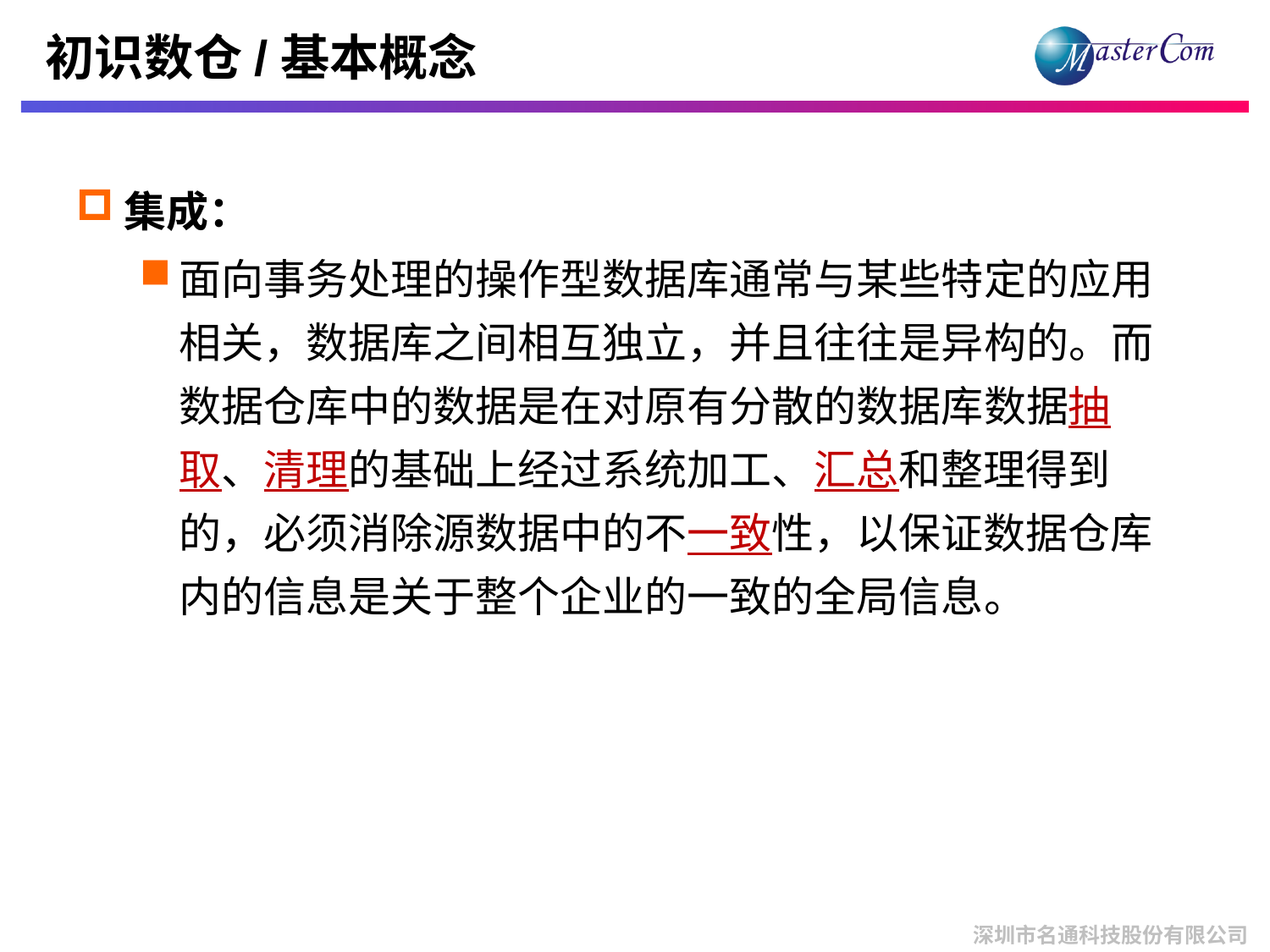

# 初识数仓/基本概念
集成：
面向事务处理的操作型数据库通常与某些特定的应用相关，数据库之间相互独立，并且往往是异构的。而数据仓库中的数据是在对原有分散的数据库数据抽取、清理的基础上经过系统加工、汇总和整理得到的，必须消除源数据中的不一致性，以保证数据仓库内的信息是关于整个企业的一致的全局信息。